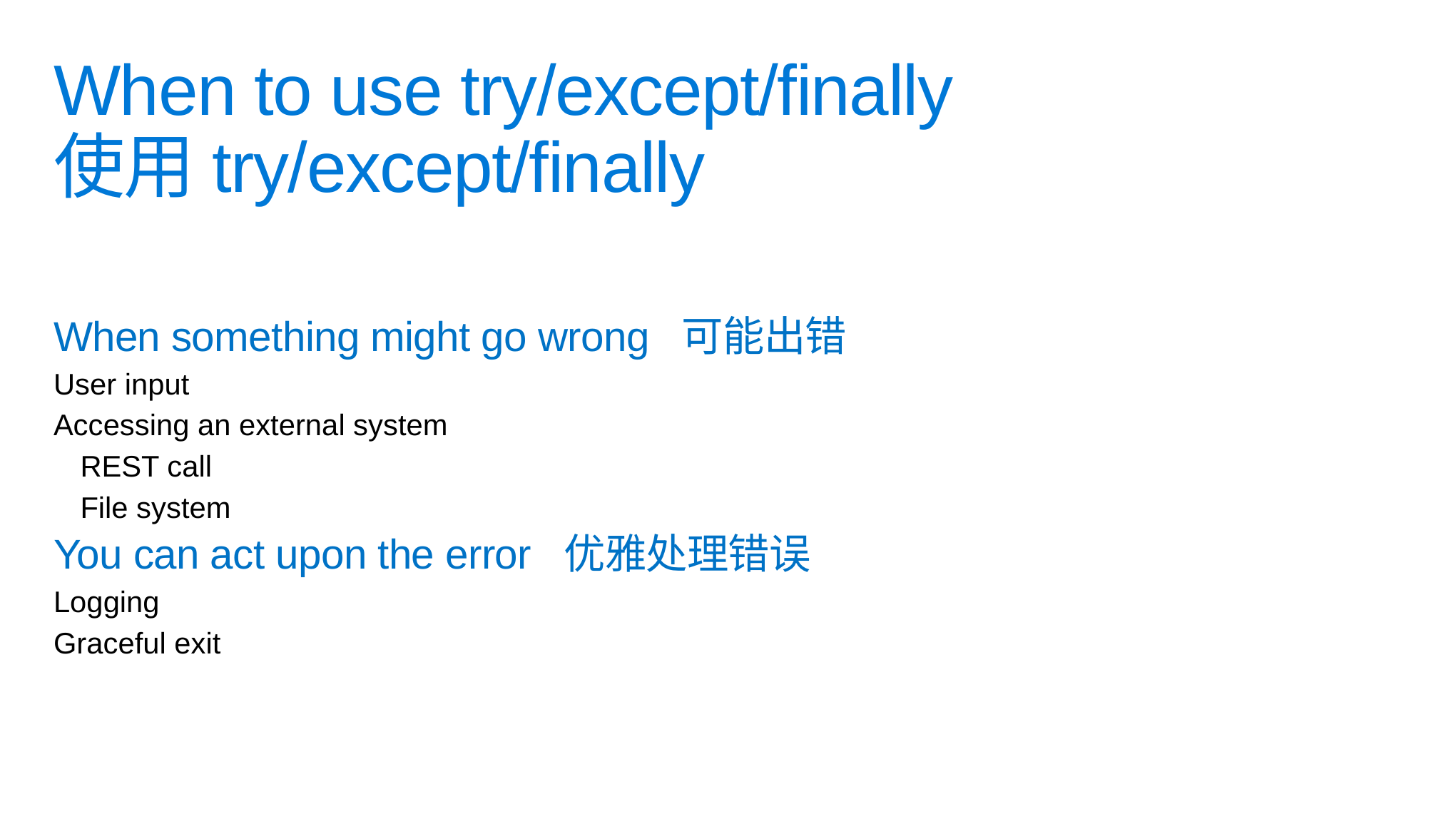

# When to use try/except/finally  使用try/except/finally
When something might go wrong  可能出错
User input
Accessing an external system
REST call
File system
You can act upon the error  优雅处理错误
Logging
Graceful exit